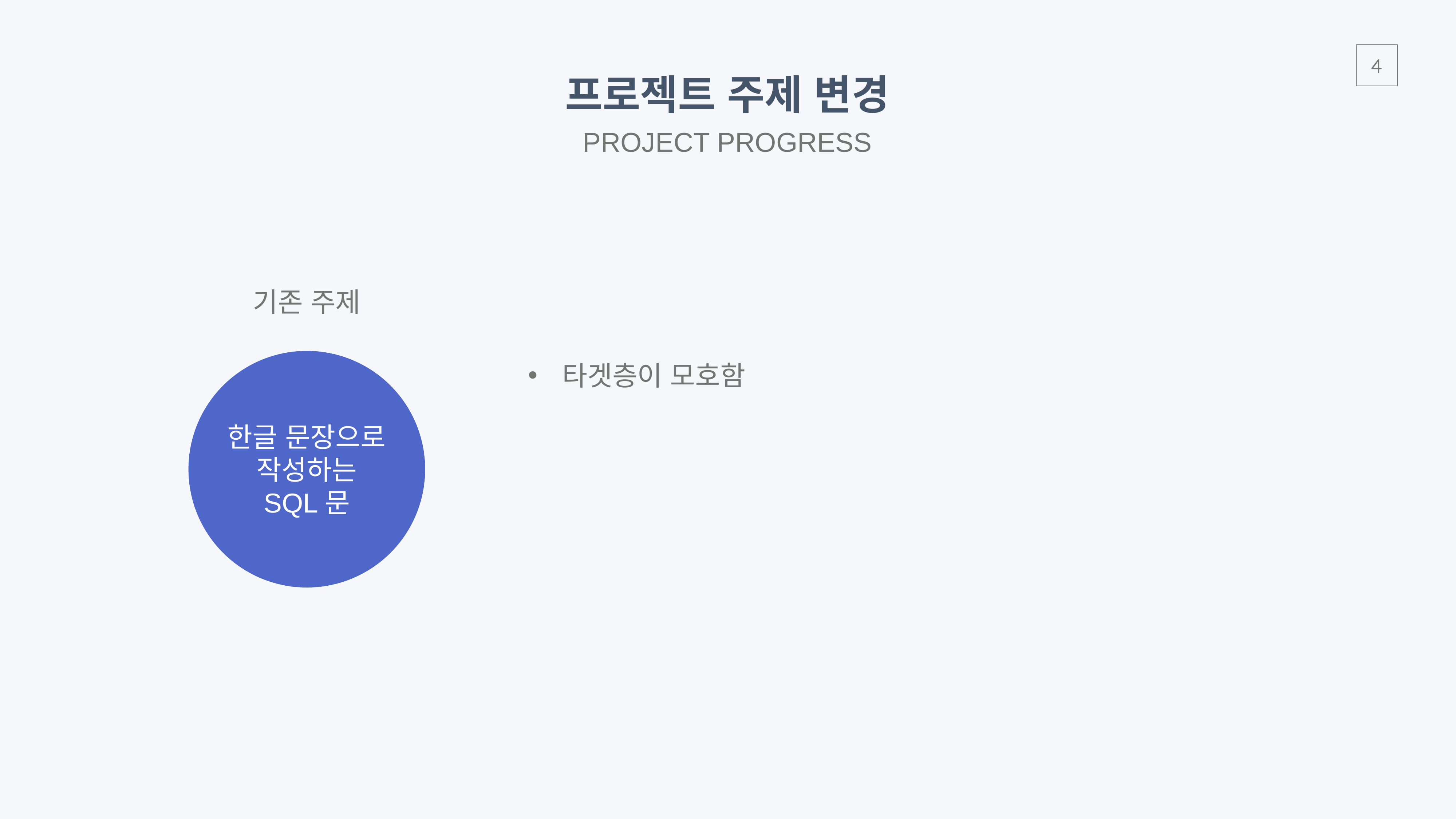

프로젝트 주제 변경
PROJECT PROGRESS
기존 주제

한글 문장으로
작성하는
SQL문
타겟층이 모호함